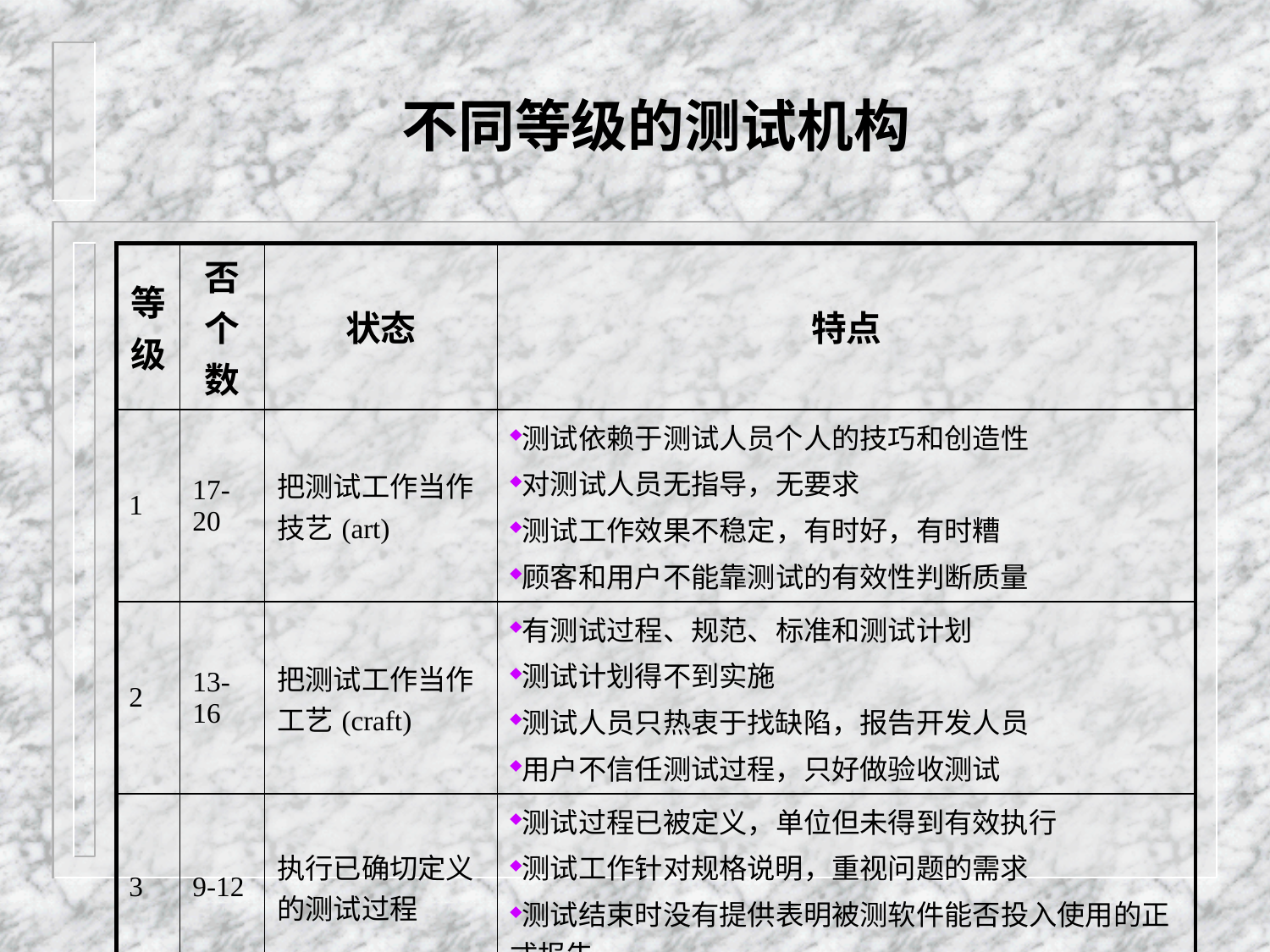

# 不同等级的测试机构
| 等级 | 否个数 | 状态 | 特点 |
| --- | --- | --- | --- |
| 1 | 17-20 | 把测试工作当作技艺(art) | 测试依赖于测试人员个人的技巧和创造性 对测试人员无指导，无要求 测试工作效果不稳定，有时好，有时糟 顾客和用户不能靠测试的有效性判断质量 |
| 2 | 13-16 | 把测试工作当作工艺(craft) | 有测试过程、规范、标准和测试计划 测试计划得不到实施 测试人员只热衷于找缺陷，报告开发人员 用户不信任测试过程，只好做验收测试 |
| 3 | 9-12 | 执行已确切定义的测试过程 | 测试过程已被定义，单位但未得到有效执行 测试工作针对规格说明，重视问题的需求 测试结束时没有提供表明被测软件能否投入使用的正式报告 |